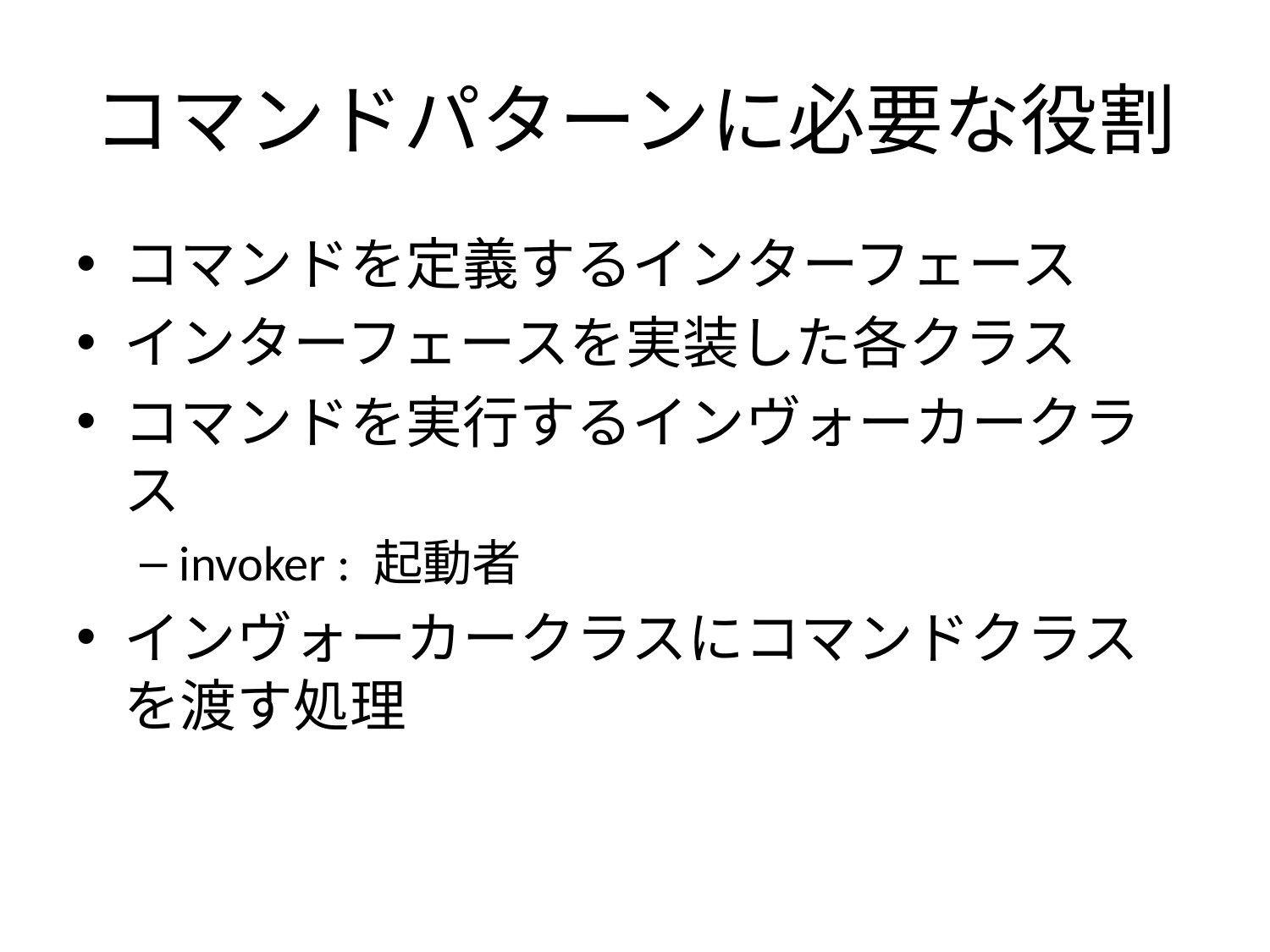

# コマンドパターンに必要な役割
コマンドを定義するインターフェース
インターフェースを実装した各クラス
コマンドを実行するインヴォーカークラス
invoker : 起動者
インヴォーカークラスにコマンドクラスを渡す処理